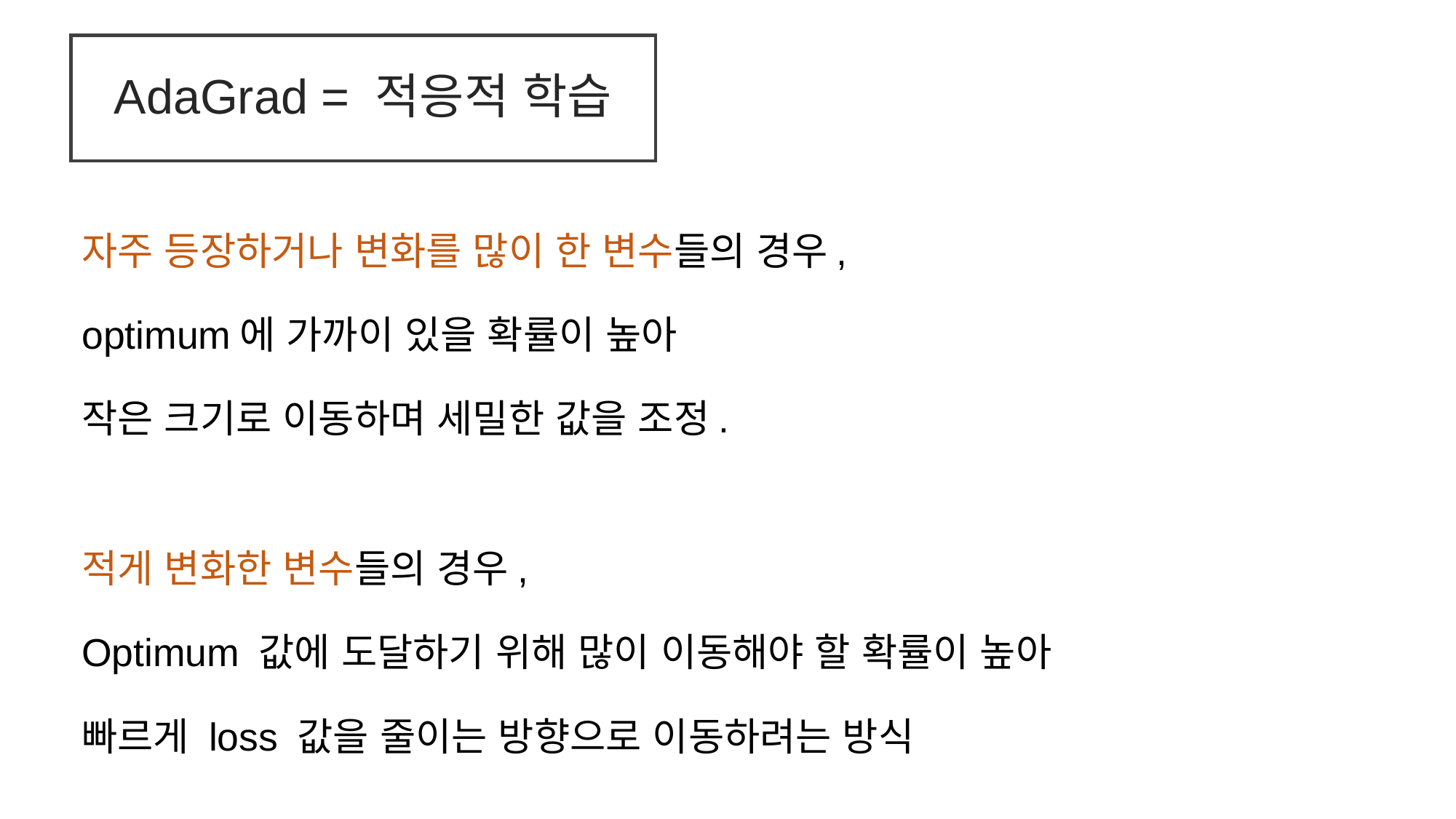

AdaGrad = 적응적 학습
자주 등장하거나 변화를 많이 한 변수들의 경우,
optimum에 가까이 있을 확률이 높아
작은 크기로 이동하며 세밀한 값을 조정.

적게 변화한 변수들의 경우,
Optimum 값에 도달하기 위해 많이 이동해야 할 확률이 높아
빠르게 loss 값을 줄이는 방향으로 이동하려는 방식